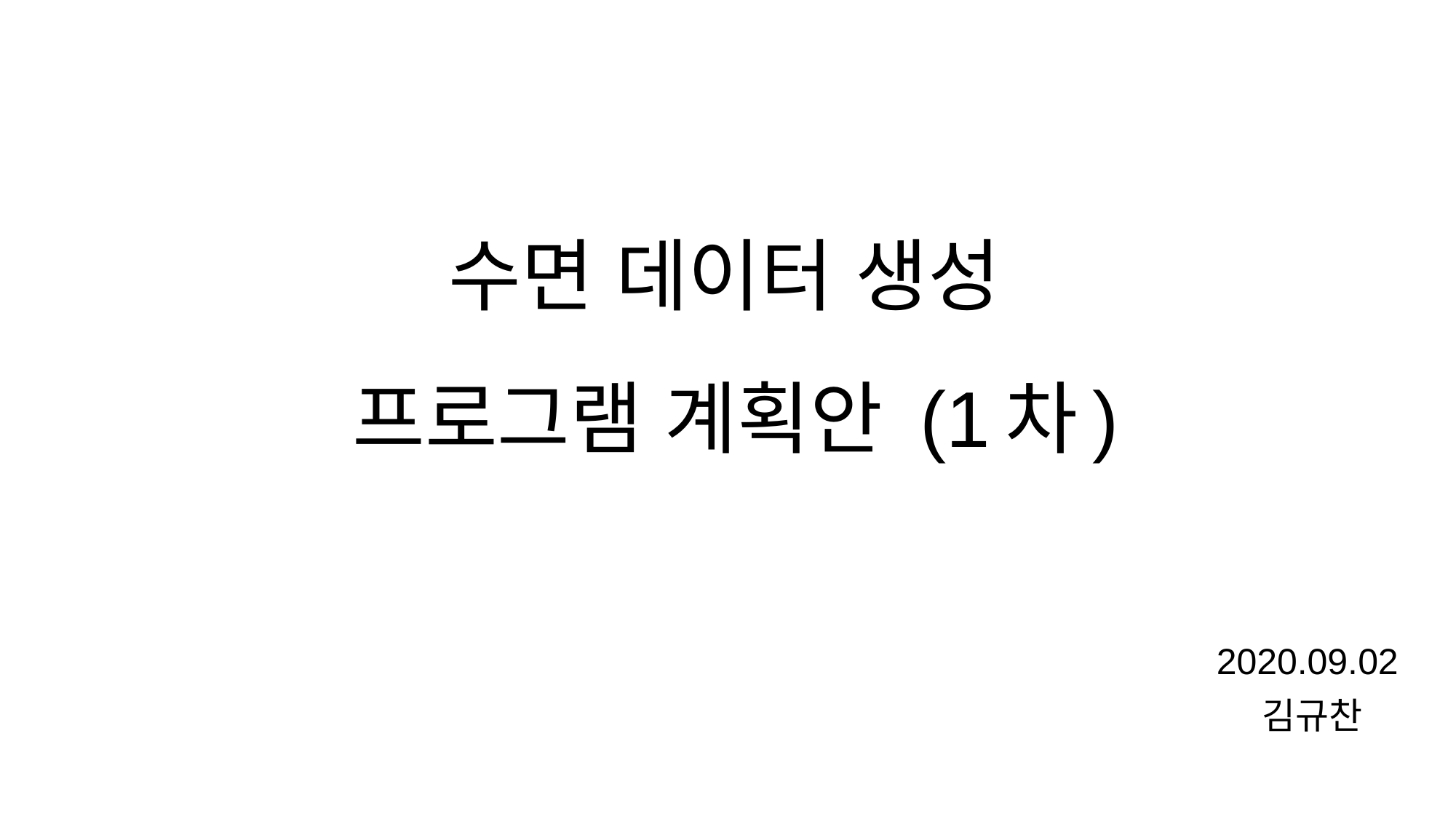

# 수면 데이터 생성 프로그램 계획안 (1차)
2020.09.02
김규찬